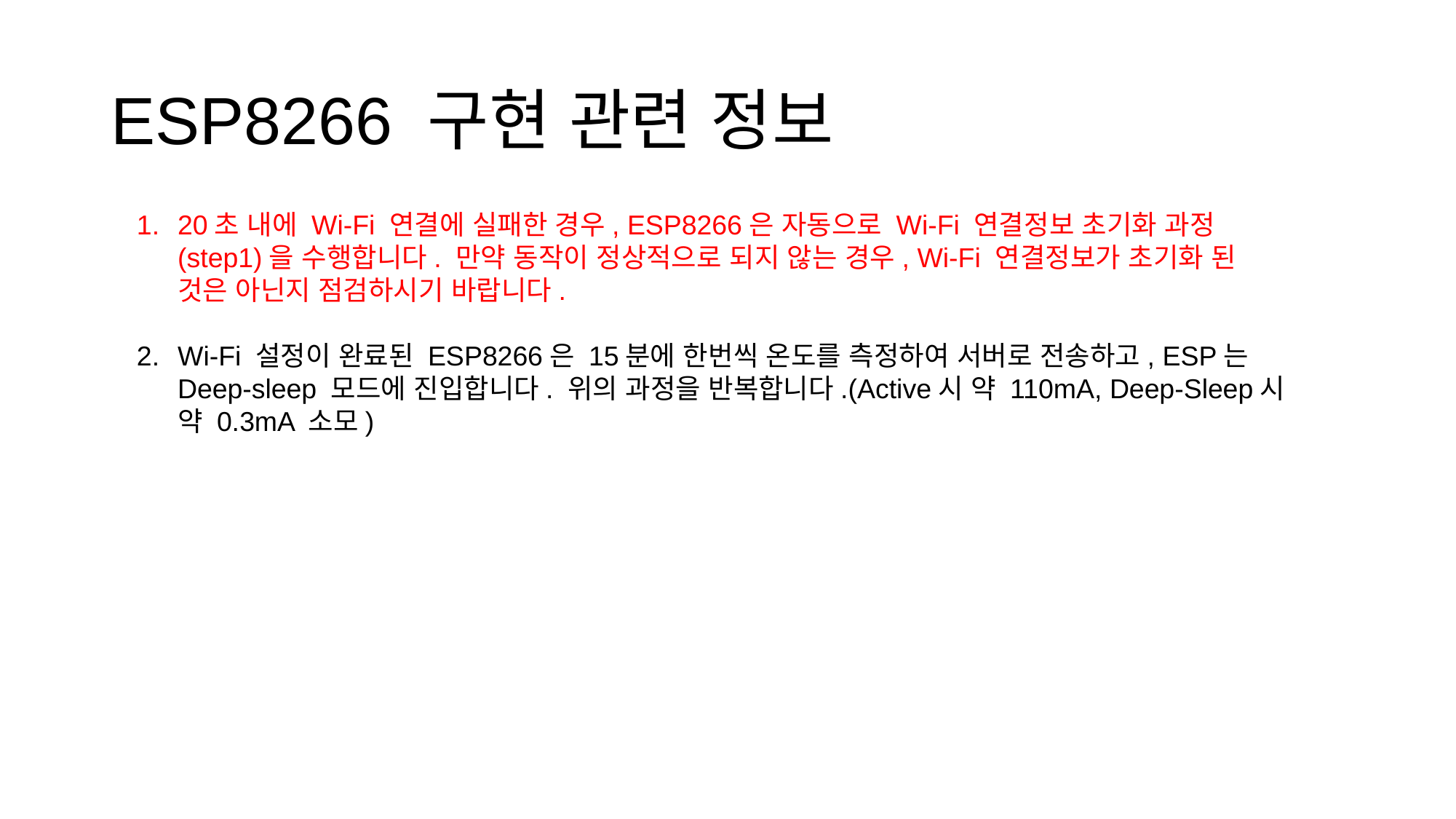

# ESP8266 구현 관련 정보
20초 내에 Wi-Fi 연결에 실패한 경우, ESP8266은 자동으로 Wi-Fi 연결정보 초기화 과정(step1)을 수행합니다. 만약 동작이 정상적으로 되지 않는 경우, Wi-Fi 연결정보가 초기화 된 것은 아닌지 점검하시기 바랍니다.

Wi-Fi 설정이 완료된 ESP8266은 15분에 한번씩 온도를 측정하여 서버로 전송하고, ESP는 Deep-sleep 모드에 진입합니다. 위의 과정을 반복합니다.(Active시 약 110mA, Deep-Sleep시 약 0.3mA 소모)